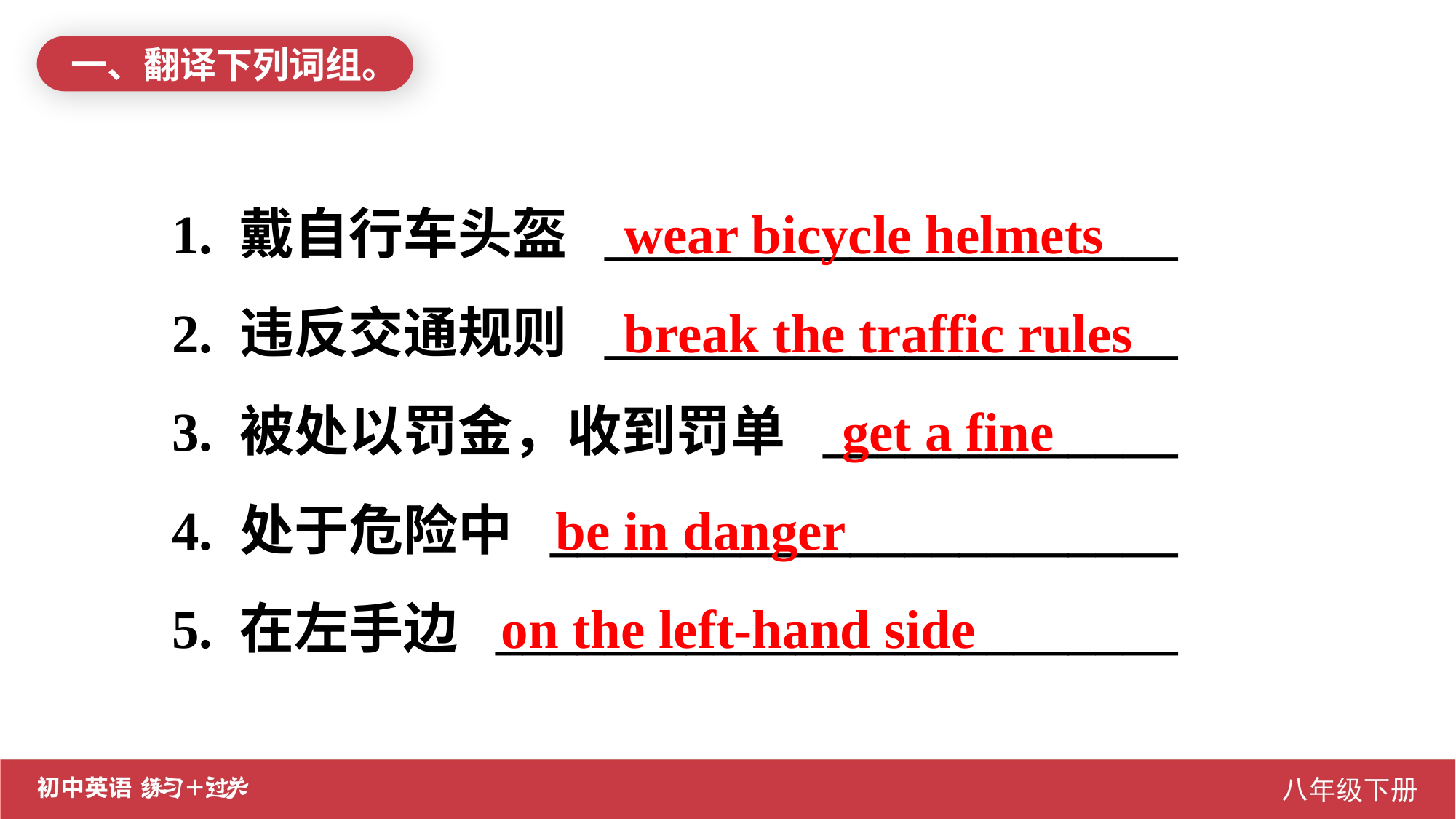

一、翻译下列词组。
1. 戴自行车头盔  _____________________
2. 违反交通规则  _____________________
3. 被处以罚金，收到罚单  _____________
4. 处于危险中  _______________________
5. 在左手边  _________________________
          wear bicycle helmets
          break the traffic rules
                          get a fine
     be in danger
 on the left-hand side